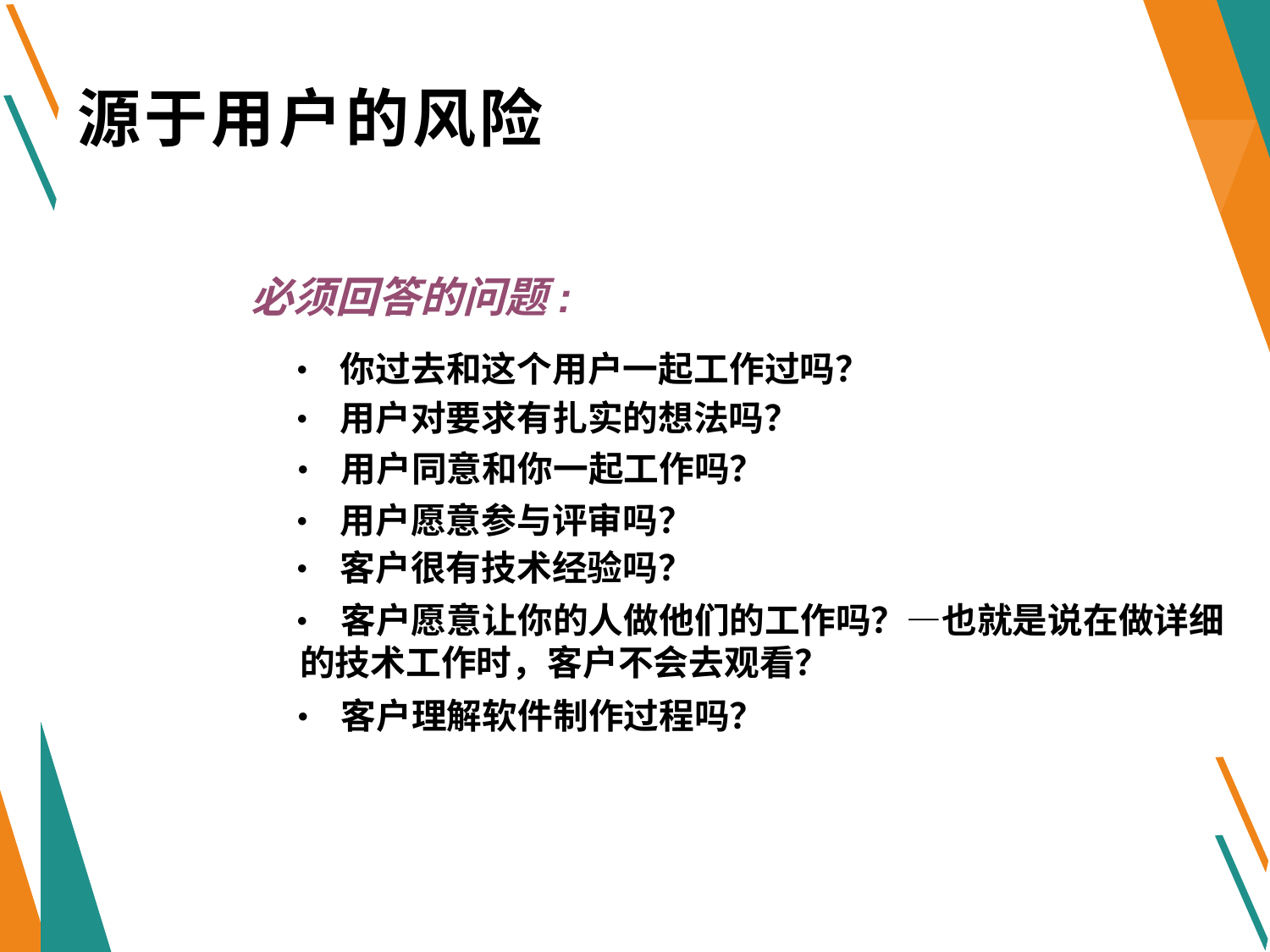

# 源于用户的风险
必须回答的问题:
•  你过去和这个用户一起工作过吗？

•  用户对要求有扎实的想法吗？
•  用户同意和你一起工作吗？
•  用户愿意参与评审吗？
•  客户很有技术经验吗？
•  客户愿意让你的人做他们的工作吗？—也就是说在做详细
的技术工作时，客户不会去观看？
•  客户理解软件制作过程吗？

17